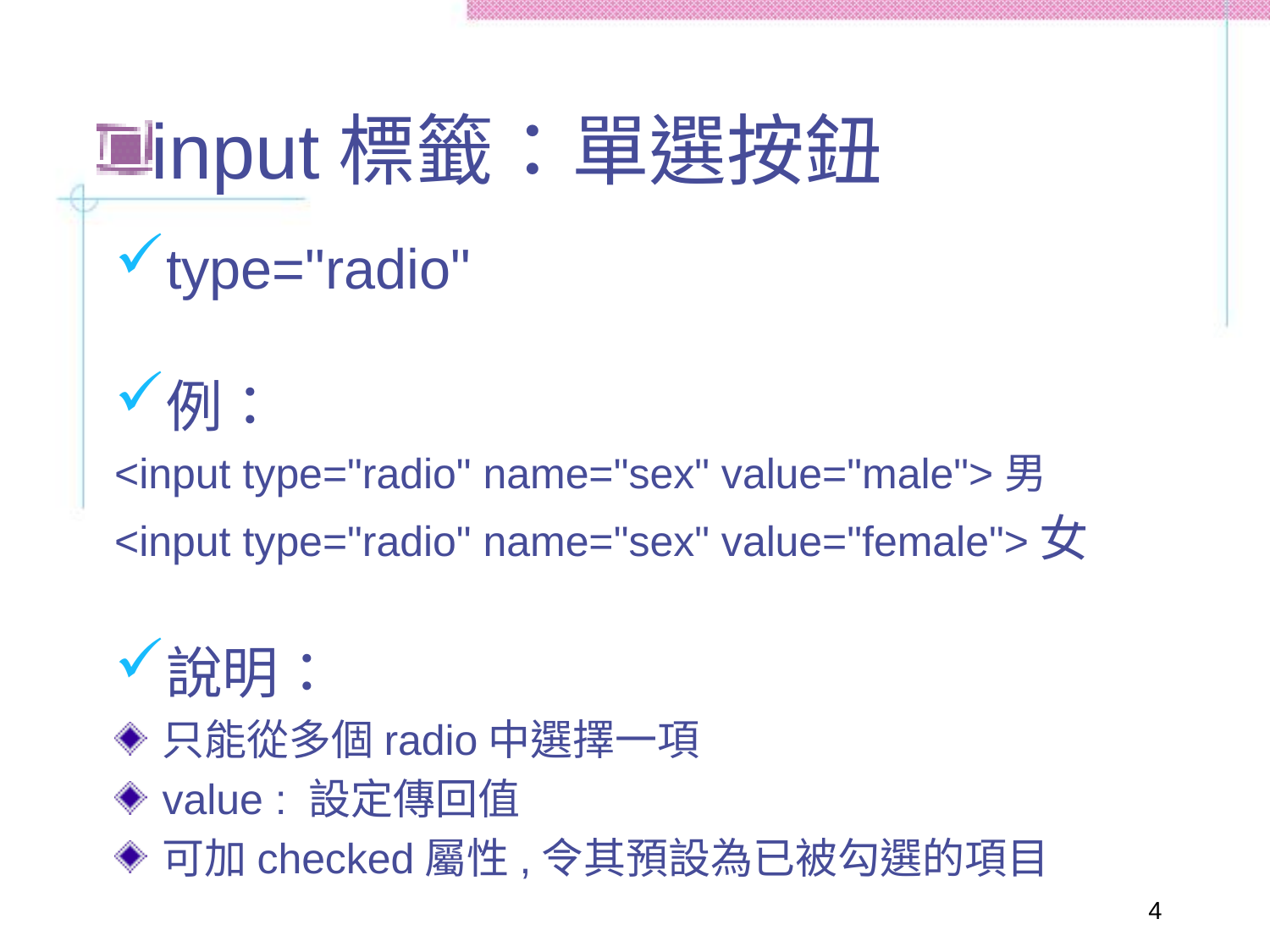

# input標籤：單選按鈕
type="radio"

例：
<input type="radio" name="sex" value="male">男
<input type="radio" name="sex" value="female">女

說明：
只能從多個radio中選擇一項
value : 設定傳回值
可加checked屬性,令其預設為已被勾選的項目
4